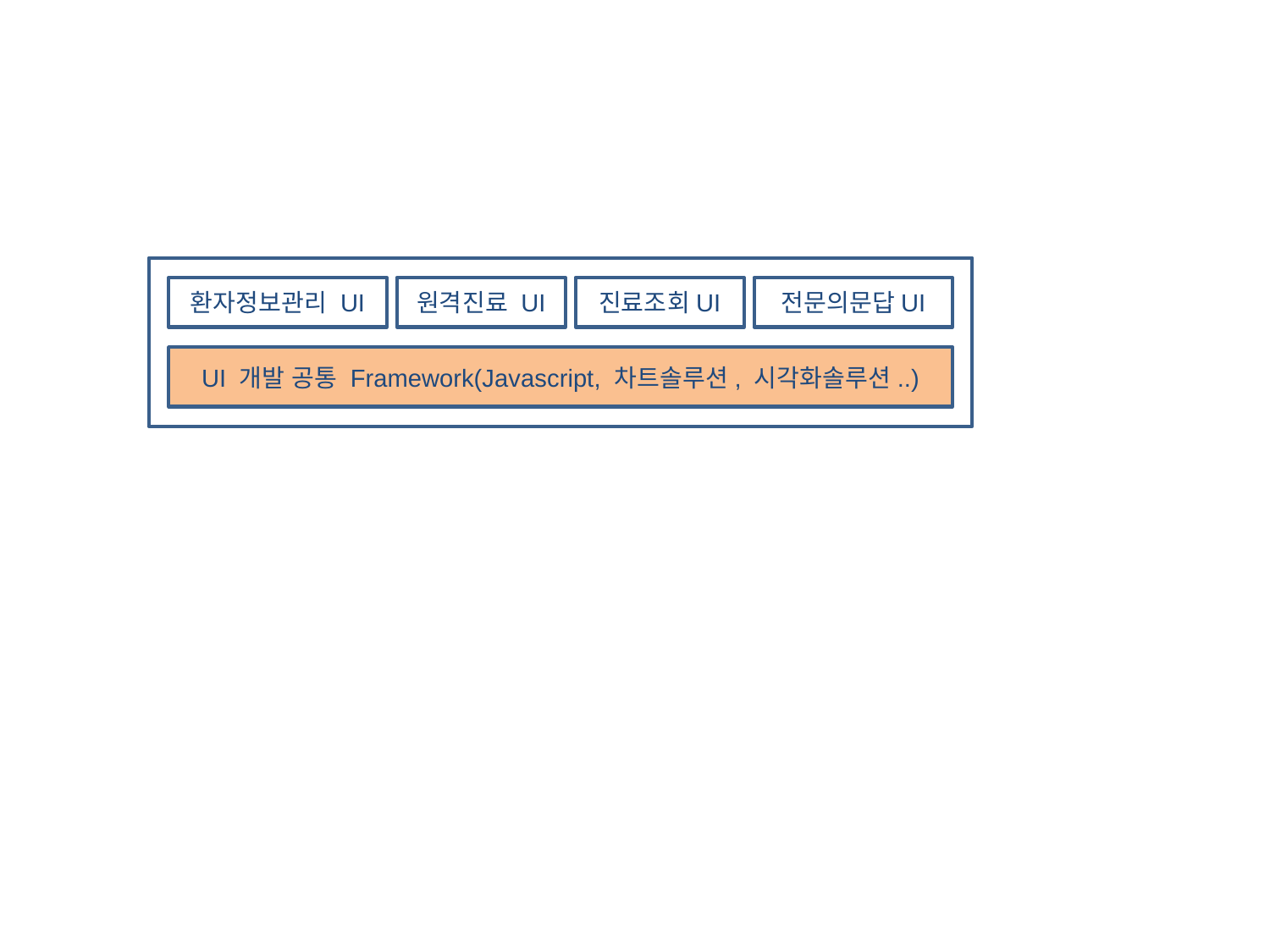

환자정보관리 UI
원격진료 UI
진료조회UI
전문의문답UI
UI 개발 공통 Framework(Javascript, 차트솔루션, 시각화솔루션..)